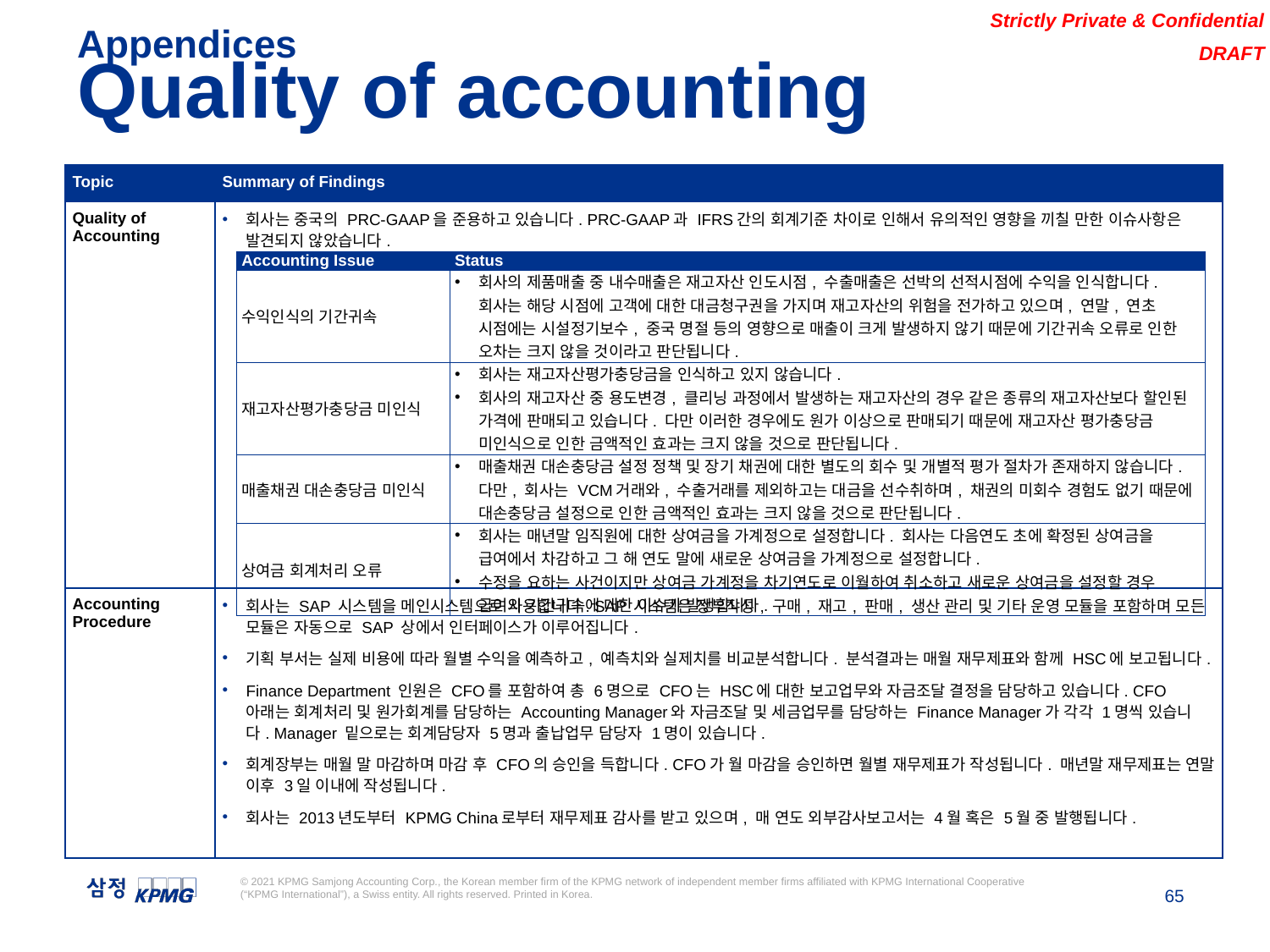

Appendices
Quality of accounting
| Topic | Summary of Findings |
| --- | --- |
| Quality of Accounting | 회사는 중국의 PRC-GAAP을 준용하고 있습니다. PRC-GAAP과 IFRS간의 회계기준 차이로 인해서 유의적인 영향을 끼칠 만한 이슈사항은 발견되지 않았습니다. |
| Accounting Procedure | 회사는 SAP 시스템을 메인시스템으로 사용합니다. SAP 시스템은 장부작성, 구매, 재고, 판매, 생산 관리 및 기타 운영 모듈을 포함하며 모든 모듈은 자동으로 SAP 상에서 인터페이스가 이루어집니다. 기획 부서는 실제 비용에 따라 월별 수익을 예측하고, 예측치와 실제치를 비교분석합니다. 분석결과는 매월 재무제표와 함께 HSC에 보고됩니다. Finance Department 인원은 CFO를 포함하여 총 6명으로 CFO는 HSC에 대한 보고업무와 자금조달 결정을 담당하고 있습니다. CFO 아래는 회계처리 및 원가회계를 담당하는 Accounting Manager와 자금조달 및 세금업무를 담당하는 Finance Manager가 각각 1명씩 있습니다. Manager 밑으로는 회계담당자 5명과 출납업무 담당자 1명이 있습니다. 회계장부는 매월 말 마감하며 마감 후 CFO의 승인을 득합니다. CFO가 월 마감을 승인하면 월별 재무제표가 작성됩니다. 매년말 재무제표는 연말 이후 3일 이내에 작성됩니다. 회사는 2013년도부터 KPMG China로부터 재무제표 감사를 받고 있으며, 매 연도 외부감사보고서는 4월 혹은 5월 중 발행됩니다. |
| Accounting Issue | Status |
| --- | --- |
| 수익인식의 기간귀속 | 회사의 제품매출 중 내수매출은 재고자산 인도시점, 수출매출은 선박의 선적시점에 수익을 인식합니다. 회사는 해당 시점에 고객에 대한 대금청구권을 가지며 재고자산의 위험을 전가하고 있으며, 연말, 연초 시점에는 시설정기보수, 중국 명절 등의 영향으로 매출이 크게 발생하지 않기 때문에 기간귀속 오류로 인한 오차는 크지 않을 것이라고 판단됩니다. |
| 재고자산평가충당금 미인식 | 회사는 재고자산평가충당금을 인식하고 있지 않습니다. 회사의 재고자산 중 용도변경, 클리닝 과정에서 발생하는 재고자산의 경우 같은 종류의 재고자산보다 할인된 가격에 판매되고 있습니다. 다만 이러한 경우에도 원가 이상으로 판매되기 때문에 재고자산 평가충당금 미인식으로 인한 금액적인 효과는 크지 않을 것으로 판단됩니다. |
| 매출채권 대손충당금 미인식 | 매출채권 대손충당금 설정 정책 및 장기 채권에 대한 별도의 회수 및 개별적 평가 절차가 존재하지 않습니다. 다만, 회사는 VCM거래와, 수출거래를 제외하고는 대금을 선수취하며, 채권의 미회수 경험도 없기 때문에 대손충당금 설정으로 인한 금액적인 효과는 크지 않을 것으로 판단됩니다. |
| 상여금 회계처리 오류 | 회사는 매년말 임직원에 대한 상여금을 가계정으로 설정합니다. 회사는 다음연도 초에 확정된 상여금을 급여에서 차감하고 그 해 연도 말에 새로운 상여금을 가계정으로 설정합니다. 수정을 요하는 사건이지만 상여금 가계정을 차기연도로 이월하여 취소하고 새로운 상여금을 설정할 경우 급여의 기간귀속에 대한 이슈가 발생합니다. |